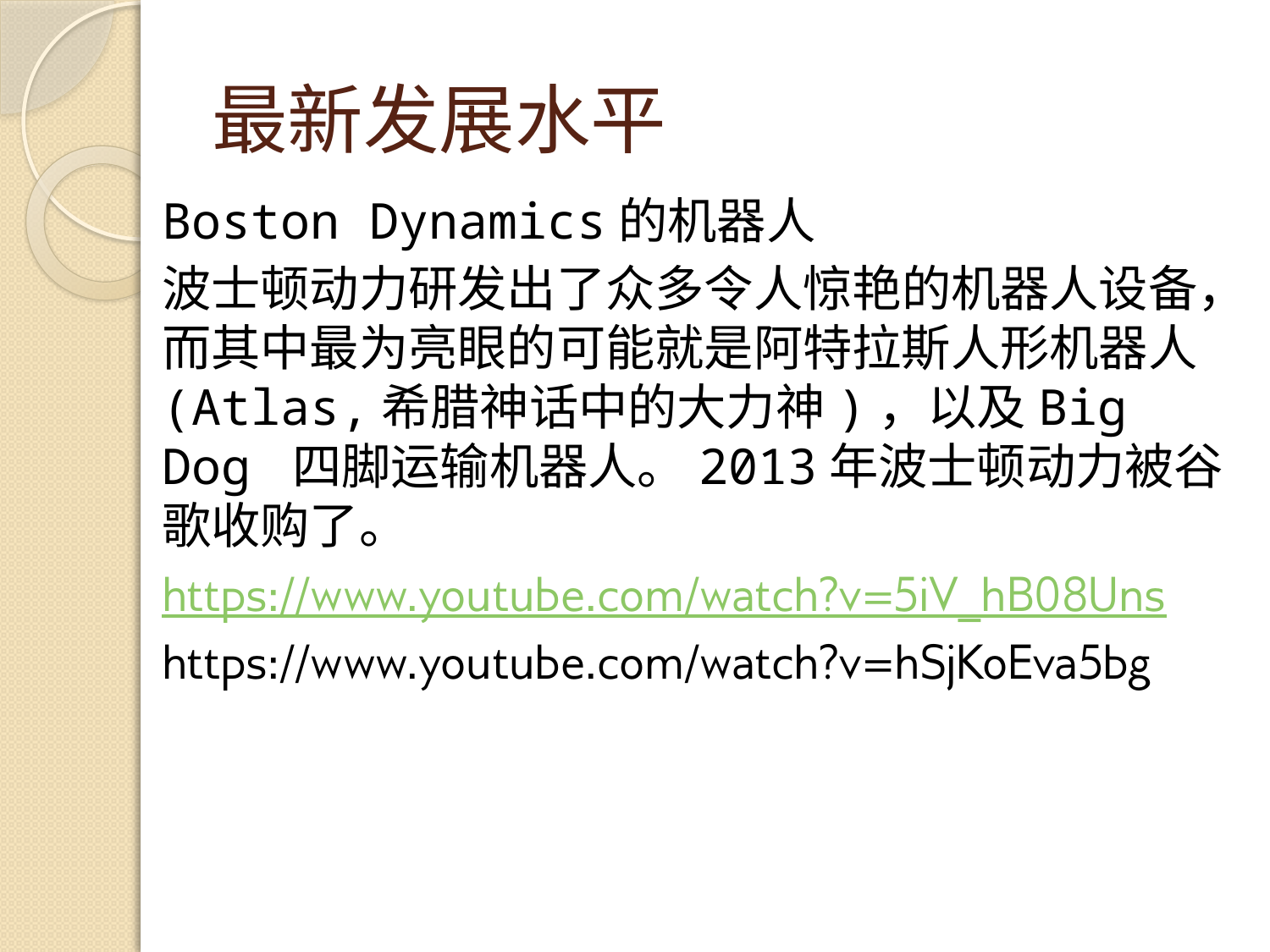

# 最新发展水平

Boston Dynamics的机器人
波士顿动力研发出了众多令人惊艳的机器人设备，而其中最为亮眼的可能就是阿特拉斯人形机器人(Atlas,希腊神话中的大力神)，以及Big Dog 四脚运输机器人。2013年波士顿动力被谷歌收购了。
https://www.youtube.com/watch?v=5iV_hB08Uns
https://www.youtube.com/watch?v=hSjKoEva5bg

31